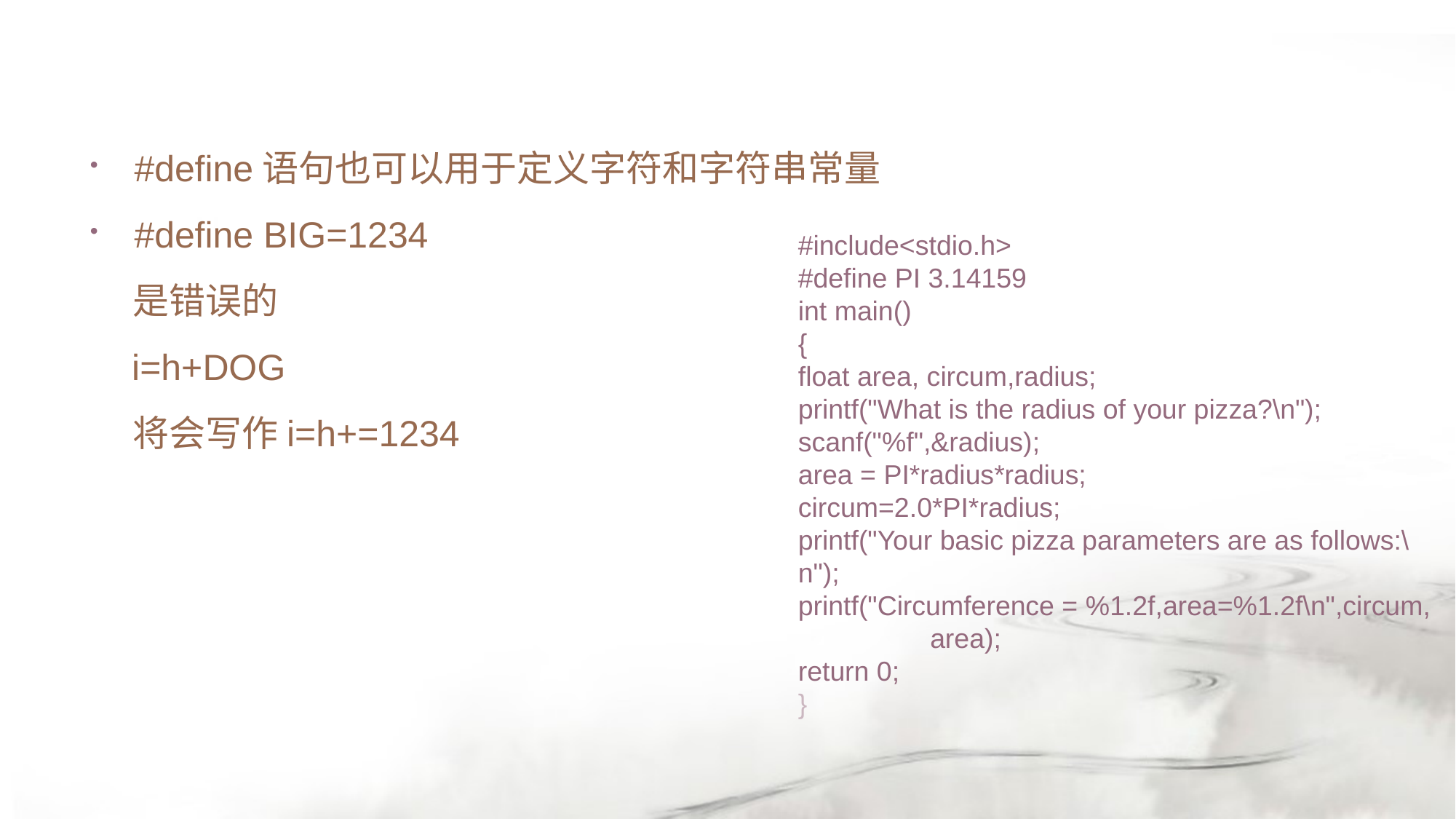

#
#define语句也可以用于定义字符和字符串常量
#define BIG=1234
    是错误的
    i=h+DOG
    将会写作i=h+=1234
#include<stdio.h>
#define PI 3.14159
int main()
{
float area, circum,radius;
printf("What is the radius of your pizza?\n");
scanf("%f",&radius);
area = PI*radius*radius;
circum=2.0*PI*radius;
printf("Your basic pizza parameters are as follows:\n");
printf("Circumference = %1.2f,area=%1.2f\n",circum,
	   area);
return 0;
}